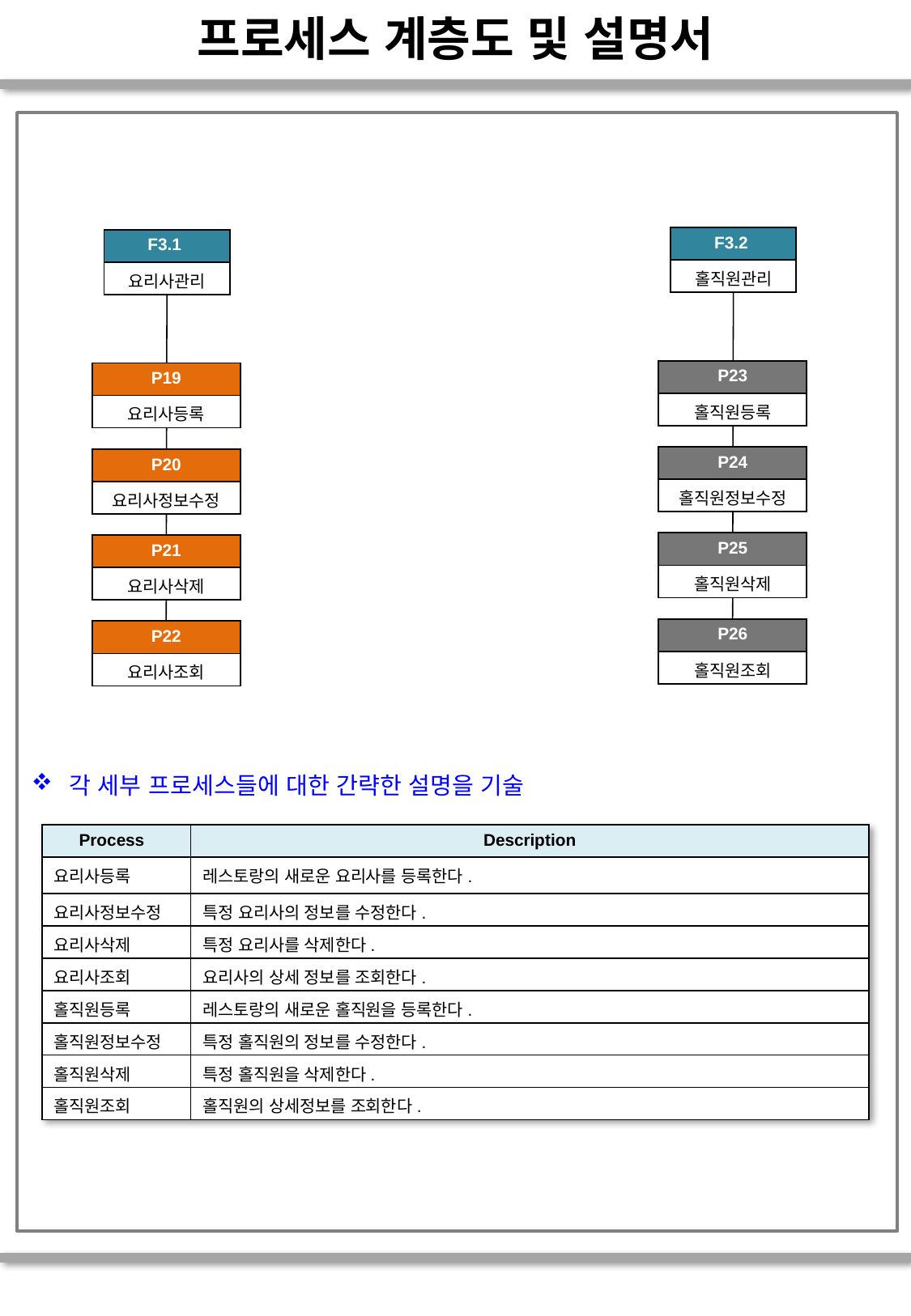

# 프로세스 계층도 및 설명서

| F3.2 |
| --- |
| 홀직원관리 |
| F3.1 |
| --- |
| 요리사관리 |
| P23 |
| --- |
| 홀직원등록 |
| P19 |
| --- |
| 요리사등록 |
| P24 |
| --- |
| 홀직원정보수정 |
| P20 |
| --- |
| 요리사정보수정 |
| P25 |
| --- |
| 홀직원삭제 |
| P21 |
| --- |
| 요리사삭제 |
| P26 |
| --- |
| 홀직원조회 |
| P22 |
| --- |
| 요리사조회 |
각 세부 프로세스들에 대한 간략한 설명을 기술
| Process | Description |
| --- | --- |
| 요리사등록 | 레스토랑의 새로운 요리사를 등록한다. |
| 요리사정보수정 | 특정 요리사의 정보를 수정한다. |
| 요리사삭제 | 특정 요리사를 삭제한다. |
| 요리사조회 | 요리사의 상세 정보를 조회한다. |
| 홀직원등록 | 레스토랑의 새로운 홀직원을 등록한다. |
| 홀직원정보수정 | 특정 홀직원의 정보를 수정한다. |
| 홀직원삭제 | 특정 홀직원을 삭제한다. |
| 홀직원조회 | 홀직원의 상세정보를 조회한다. |